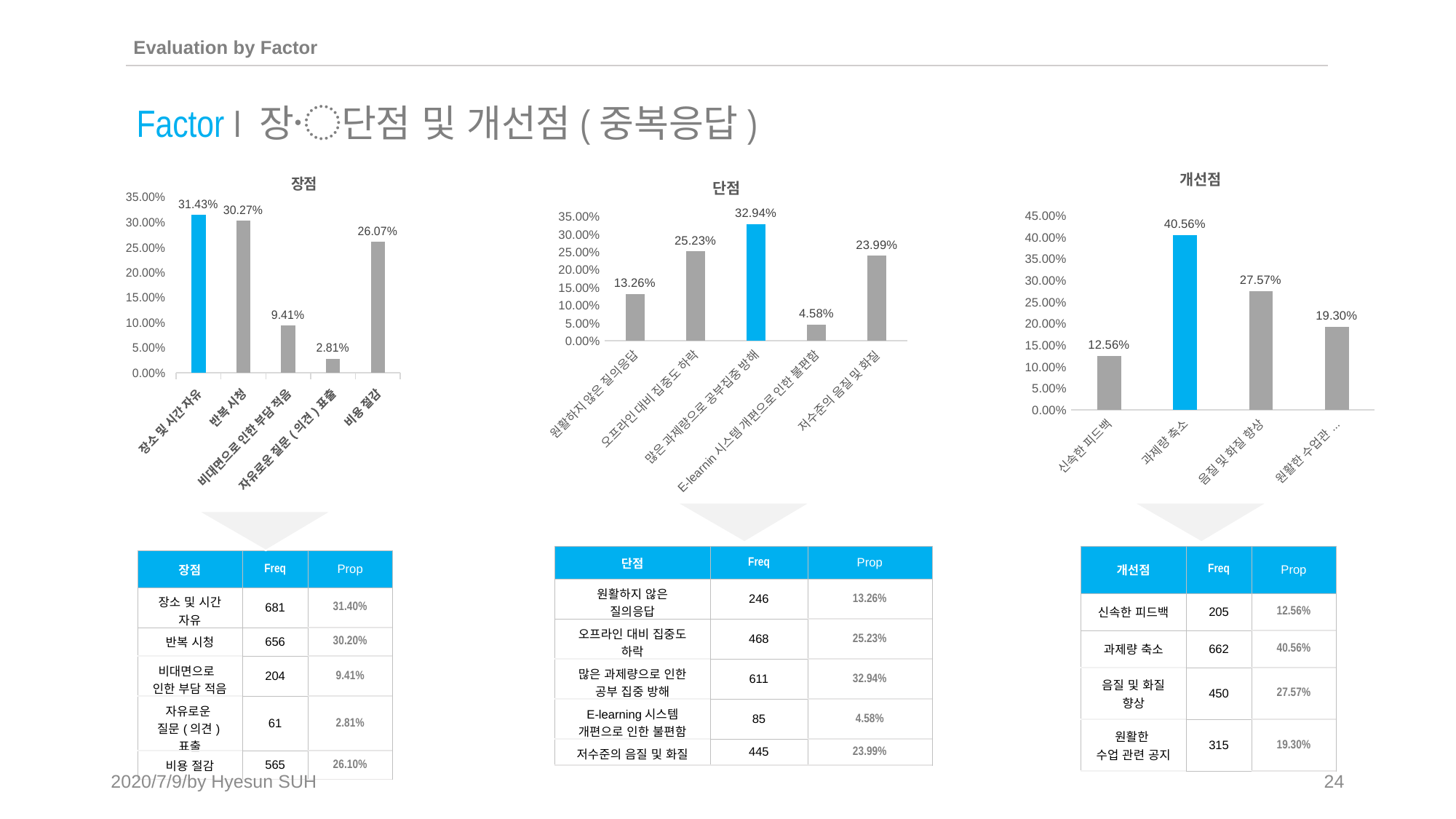

Evaluation by Factor
Factor I 장〮단점 및 개선점(중복응답)

### Chart:

| Category | 개선점 |
|---|---|
| 신속한 피드백 | 0.1256 |
| 과제량 축소 | 0.4056 |
| 음질 및 화질 향상 | 0.2757 |
| 원활한 수업관련 공지 | 0.193 |

### Chart:

| Category | 단점 |
|---|---|
| 원활하지 않은 질의응답 | 0.1326 |
| 오프라인 대비 집중도 하락 | 0.2523 |
| 많은 과제량으로 공부집중 방해 | 0.3294 |
| E-learnin시스템 개편으로 인한 불편함 | 0.0458 |
| 저수준의 음질 및 화질 | 0.2399 |

### Chart: 장점

| Category | 장점 |
|---|---|
| 장소 및 시간 자유 | 0.3143 |
| 반복 시청 | 0.3027 |
| 비대면으로 인한 부담 적음 | 0.0941 |
| 자유로운 질문(의견)표출 | 0.0281 |
| 비용 절감 | 0.2607 |

| 개선점 | Freq | Prop |
| --- | --- | --- |
| 신속한 피드백 | 205 | 12.56% |
| 과제량 축소 | 662 | 40.56% |
| 음질 및 화질 향상 | 450 | 27.57% |
| 원활한 수업 관련 공지 | 315 | 19.30% |
| 단점 | Freq | Prop |
| --- | --- | --- |
| 원활하지 않은 질의응답 | 246 | 13.26% |
| 오프라인 대비 집중도 하락 | 468 | 25.23% |
| 많은 과제량으로 인한 공부 집중 방해 | 611 | 32.94% |
| E-learning시스템 개편으로 인한 불편함 | 85 | 4.58% |
| 저수준의 음질 및 화질 | 445 | 23.99% |
| 장점 | Freq | Prop |
| --- | --- | --- |
| 장소 및 시간 자유 | 681 | 31.40% |
| 반복 시청 | 656 | 30.20% |
| 비대면으로 인한 부담 적음 | 204 | 9.41% |
| 자유로운 질문(의견)표출 | 61 | 2.81% |
| 비용 절감 | 565 | 26.10% |
2020/7/9/by Hyesun SUH
24